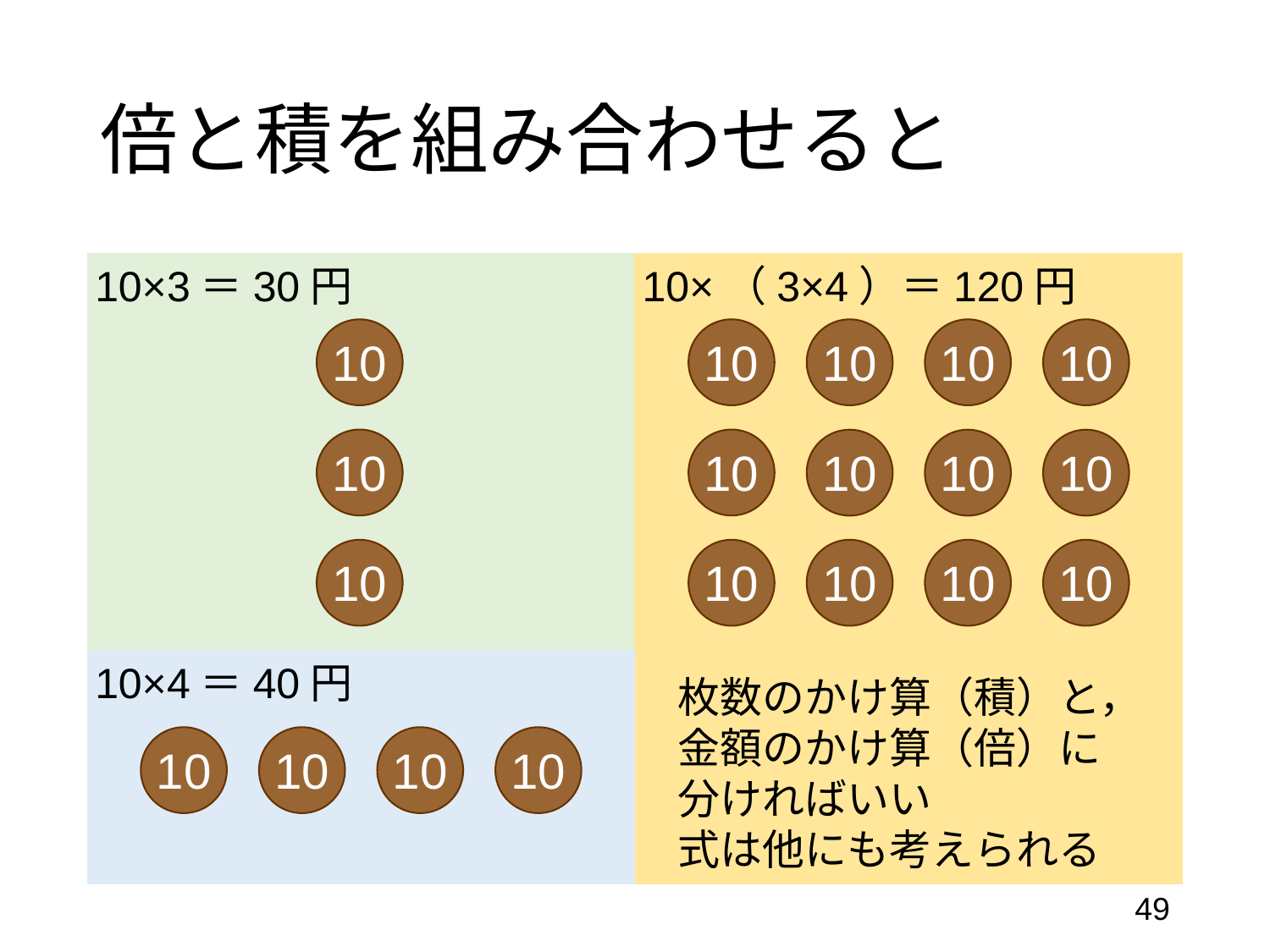

# 倍と積を組み合わせると

10×3＝30円
10×（3×4）＝120円

10

10

10

10

10

10

10

10

10

10

10

10

10

10

10

10×4＝40円
枚数のかけ算（積）と，
金額のかけ算（倍）に
分ければいい
式は他にも考えられる

10

10

10

10
49